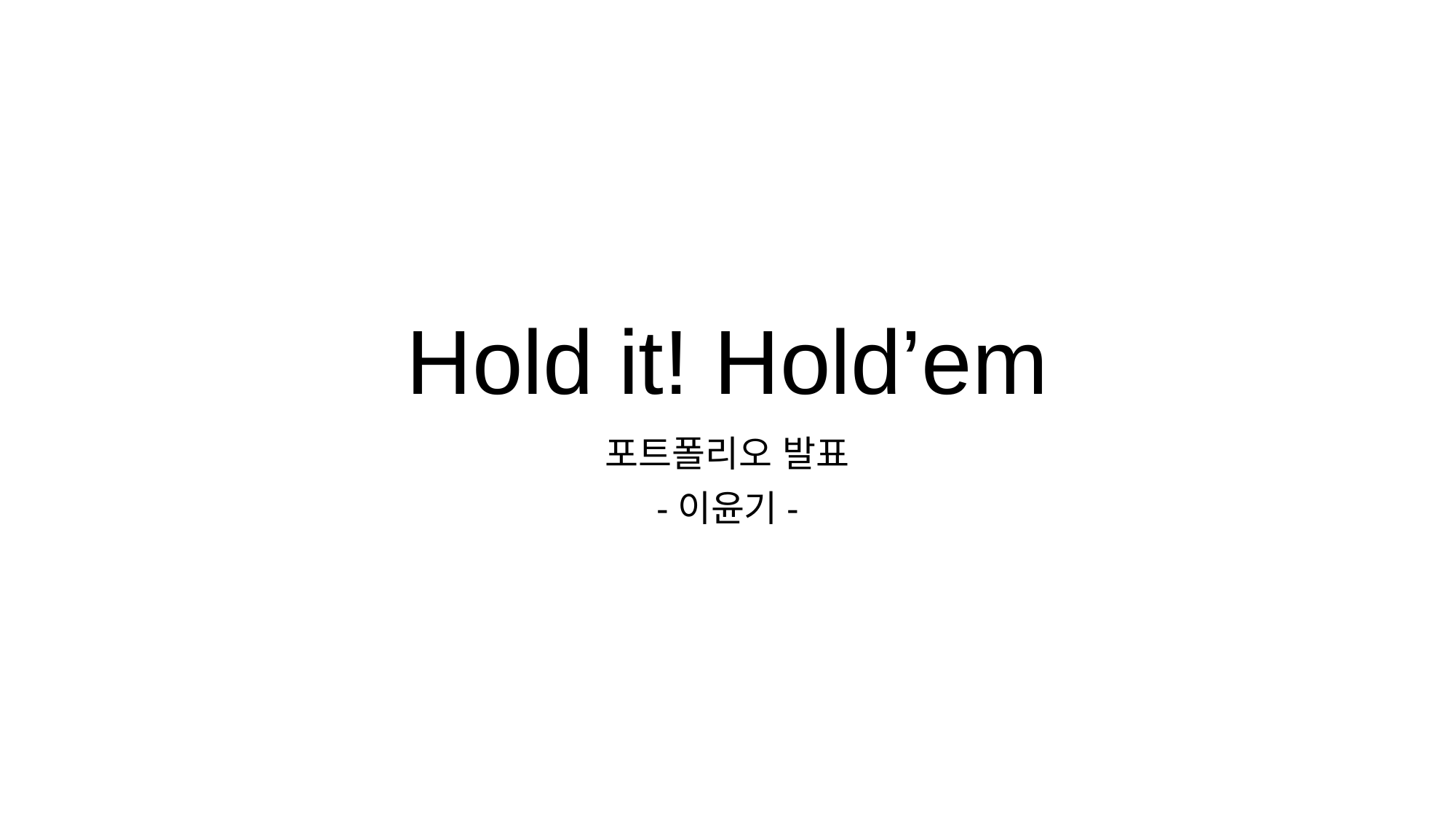

# Hold it! Hold’em
포트폴리오 발표
-이윤기-